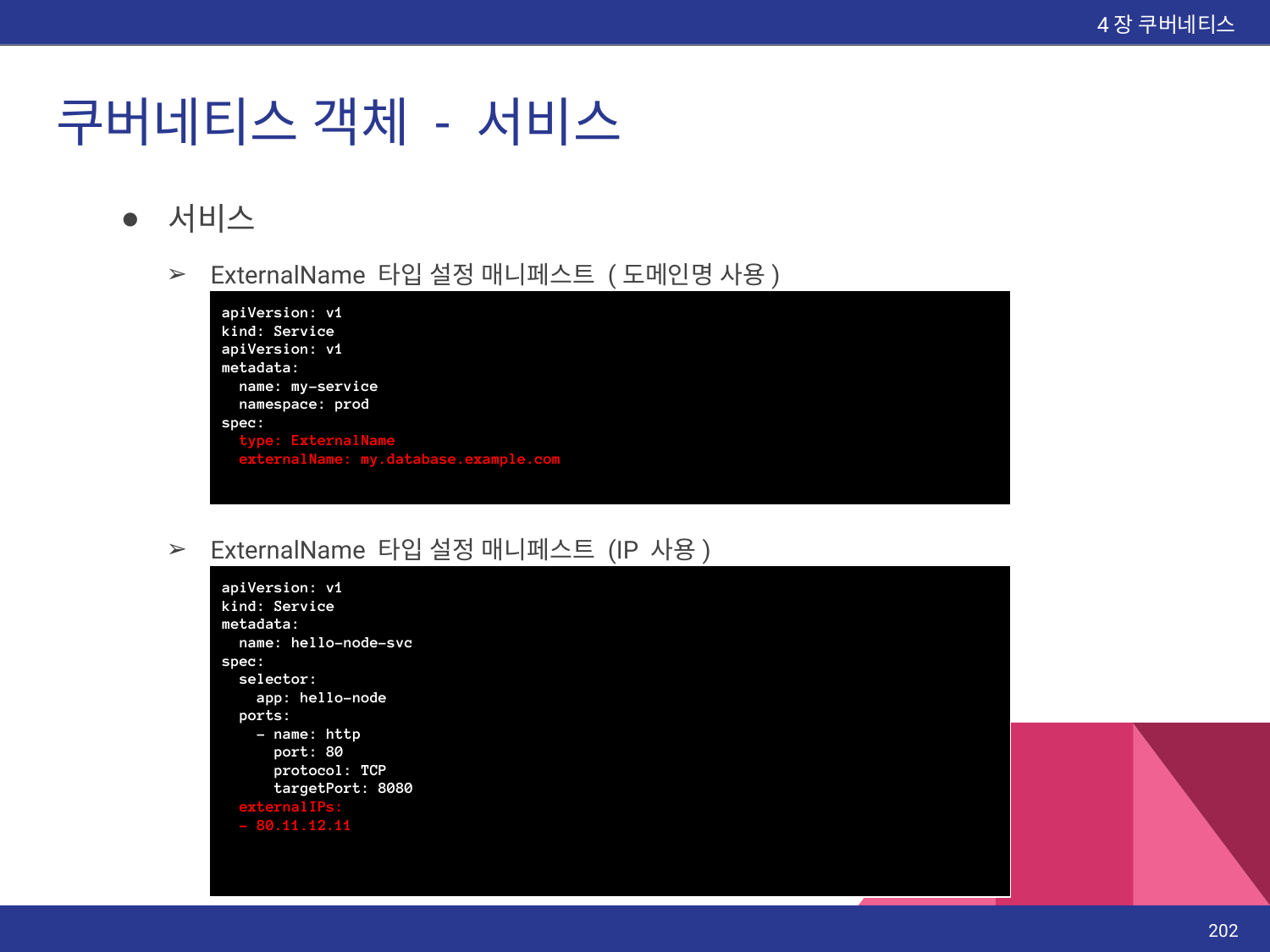

4장 쿠버네티스

# 쿠버네티스 객체 - 서비스
서비스
ExternalName 타입 설정 매니페스트 (도메인명 사용)
| apiVersion: v1 kind: Service apiVersion: v1 metadata: name: my-service namespace: prod spec: type: ExternalName externalName: my.database.example.com |
| --- |
ExternalName 타입 설정 매니페스트 (IP 사용)
| apiVersion: v1 kind: Service metadata: name: hello-node-svc spec: selector: app: hello-node ports: - name: http port: 80 protocol: TCP targetPort: 8080 externalIPs: - 80.11.12.11 |
| --- |
202